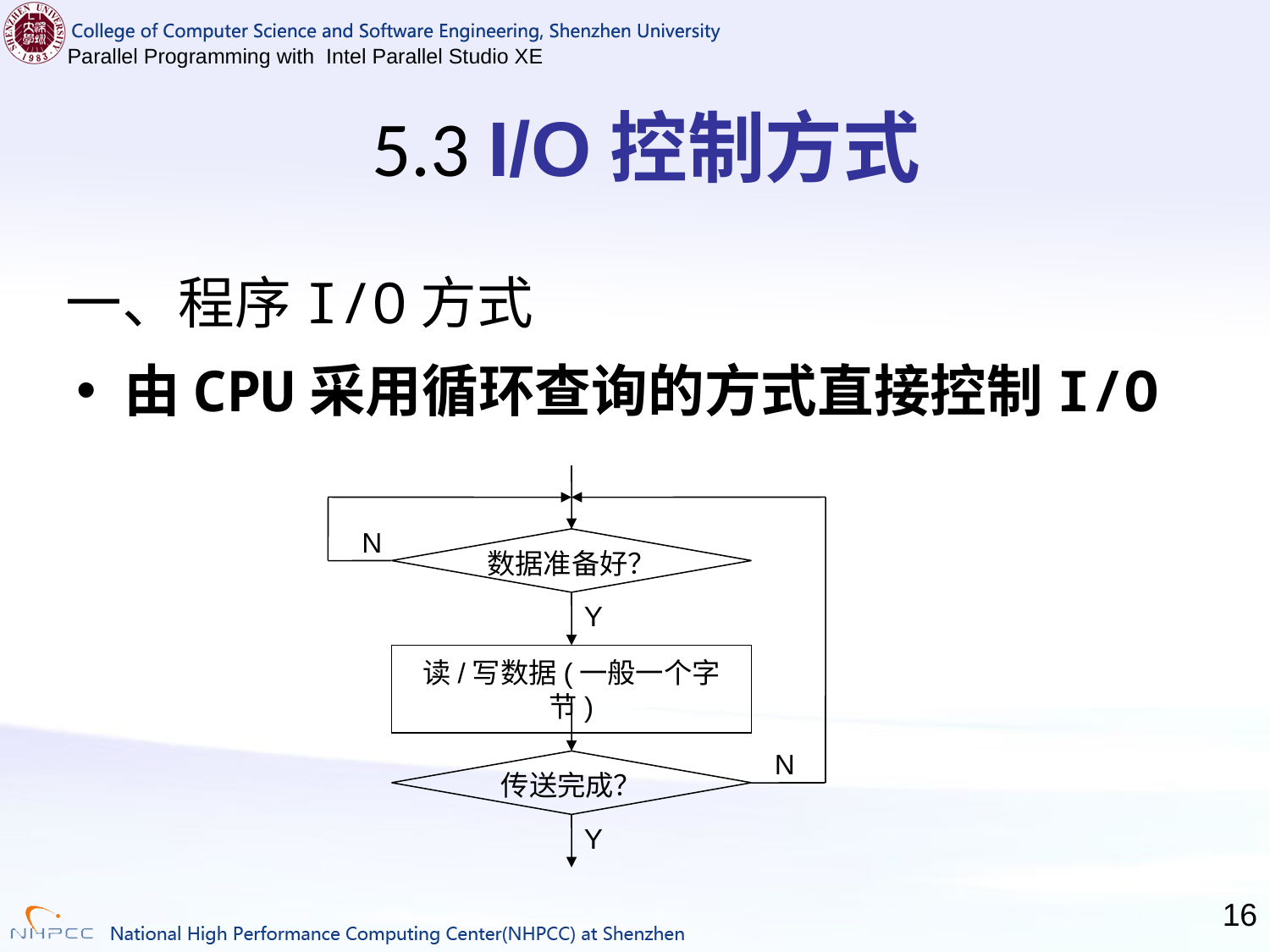

5.3 I/O控制方式
# 一、程序I/O方式
由CPU采用循环查询的方式直接控制I/O

N

数据准备好？

Y
读/写数据(一般一个字节)

N

传送完成？

Y
16